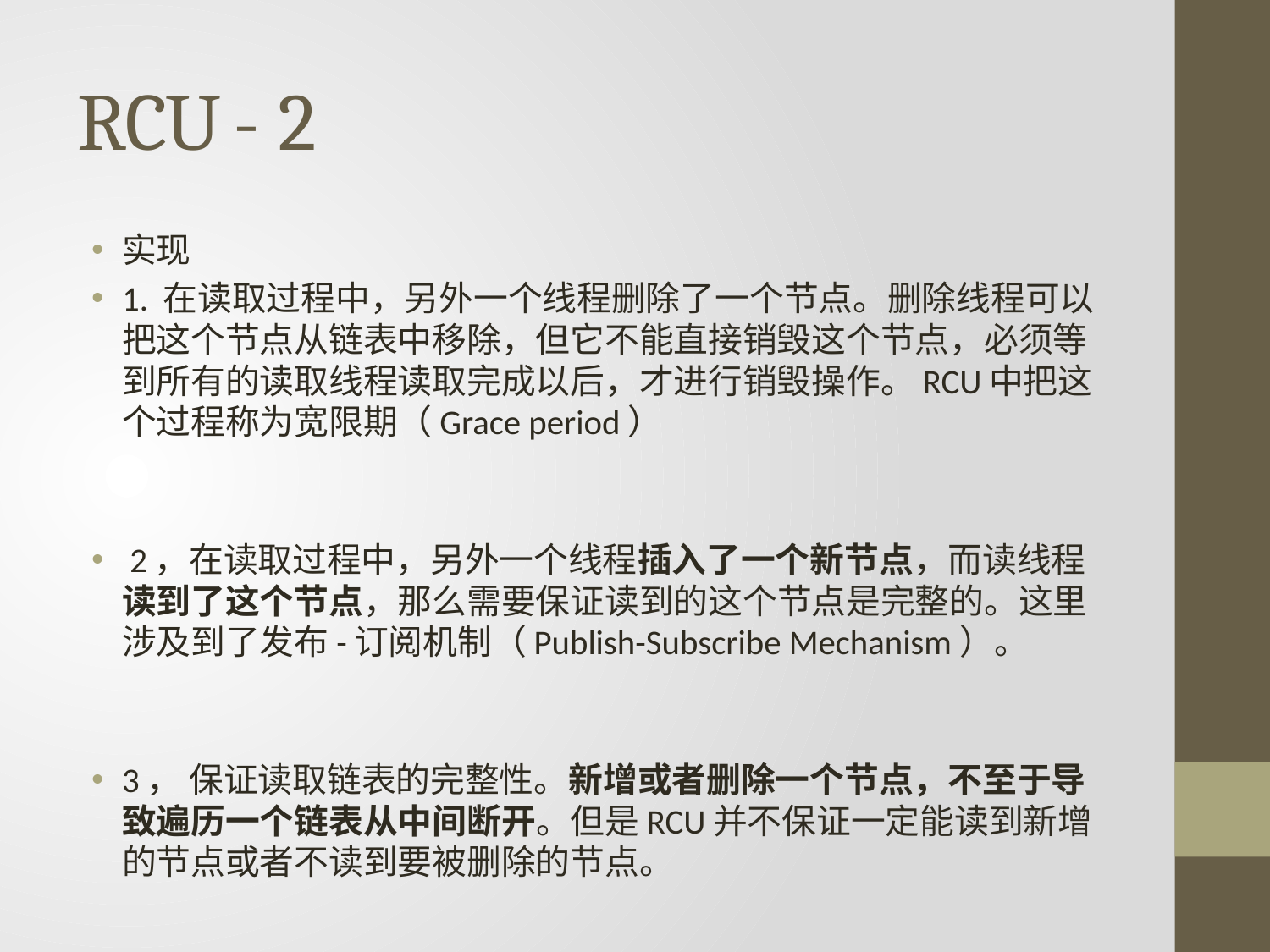

# RCU - 2
实现
1. 在读取过程中，另外一个线程删除了一个节点。删除线程可以把这个节点从链表中移除，但它不能直接销毁这个节点，必须等到所有的读取线程读取完成以后，才进行销毁操作。RCU中把这个过程称为宽限期（Grace period）

 2，在读取过程中，另外一个线程插入了一个新节点，而读线程读到了这个节点，那么需要保证读到的这个节点是完整的。这里涉及到了发布-订阅机制（Publish-Subscribe Mechanism）。

3， 保证读取链表的完整性。新增或者删除一个节点，不至于导致遍历一个链表从中间断开。但是RCU并不保证一定能读到新增的节点或者不读到要被删除的节点。